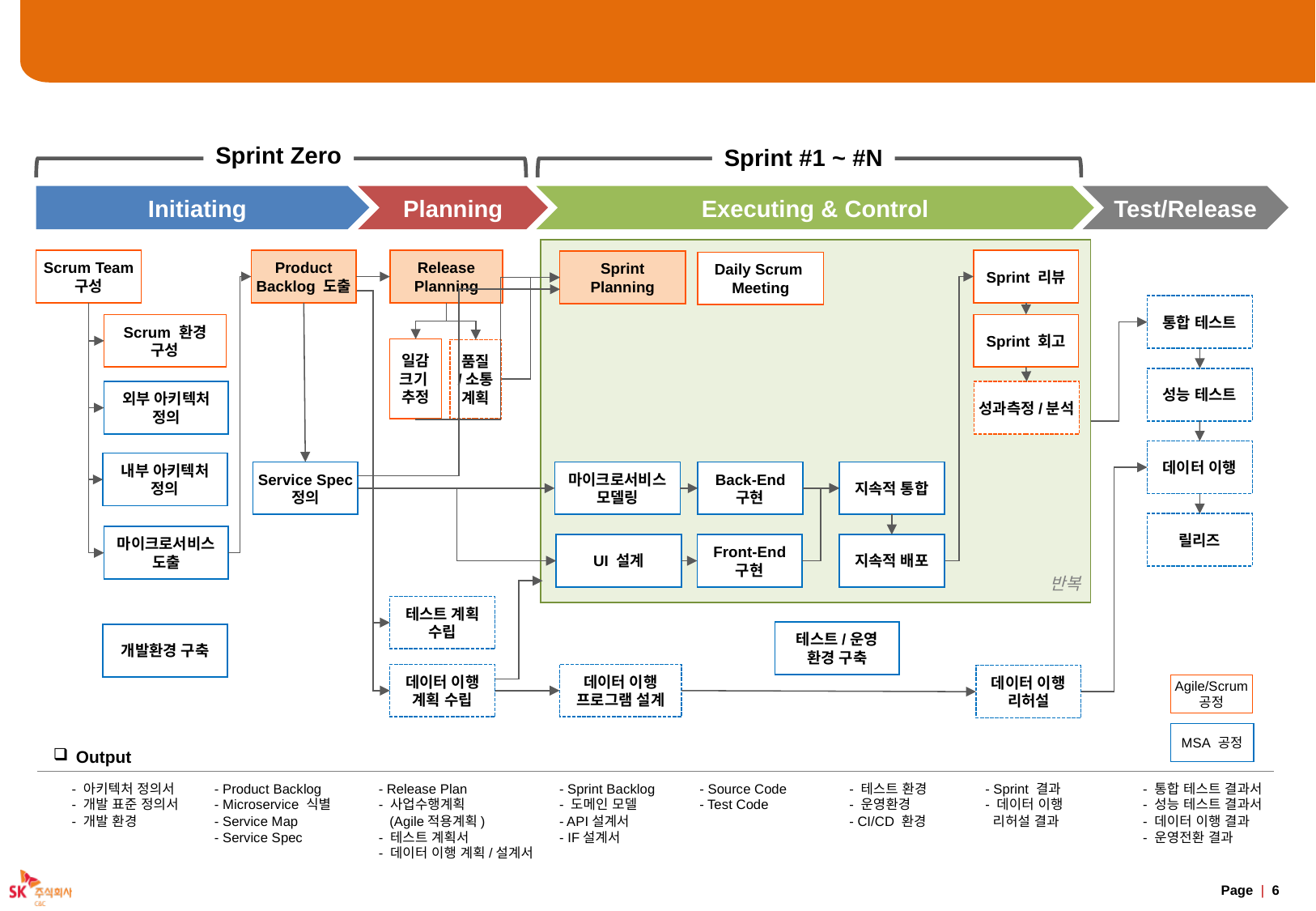

# [ Backup] CNAPS 3.0 - Agile+MSA Delivery
Sprint Zero
Sprint #1 ~ #N
Initiating
Planning
Executing & Control
Test/Release
반복
Scrum Team
구성
Product
Backlog 도출
Release
Planning
Sprint 리뷰
Sprint
Planning
Daily Scrum
Meeting

통합 테스트
Scrum 환경
구성
Sprint 회고
일감
크기
추정
품질
/소통
계획
성능 테스트
외부 아키텍처
정의
성과측정/분석
데이터 이행

내부 아키텍처
정의
Service Spec
정의
마이크로서비스
모델링
Back-End
구현
지속적 통합
릴리즈
마이크로서비스
도출
UI 설계
Front-End
구현
지속적 배포

테스트 계획
수립
테스트/운영
환경 구축
개발환경 구축
데이터 이행
계획 수립
데이터 이행
프로그램 설계
데이터 이행
리허설
Agile/Scrum 공정
MSA 공정
Output
- 아키텍처 정의서
- 개발 표준 정의서
- 개발 환경
- Product Backlog
- Microservice 식별
- Service Map
- Service Spec
- Release Plan
- 사업수행계획
  (Agile적용계획)
- 테스트 계획서
- 데이터 이행 계획/설계서
- Sprint Backlog
- 도메인 모델
- API설계서
- IF설계서
- Source Code
- Test Code
- 테스트 환경
- 운영환경
- CI/CD 환경
- Sprint 결과
- 데이터 이행
  리허설 결과
- 통합 테스트 결과서
- 성능 테스트 결과서
- 데이터 이행 결과
- 운영전환 결과